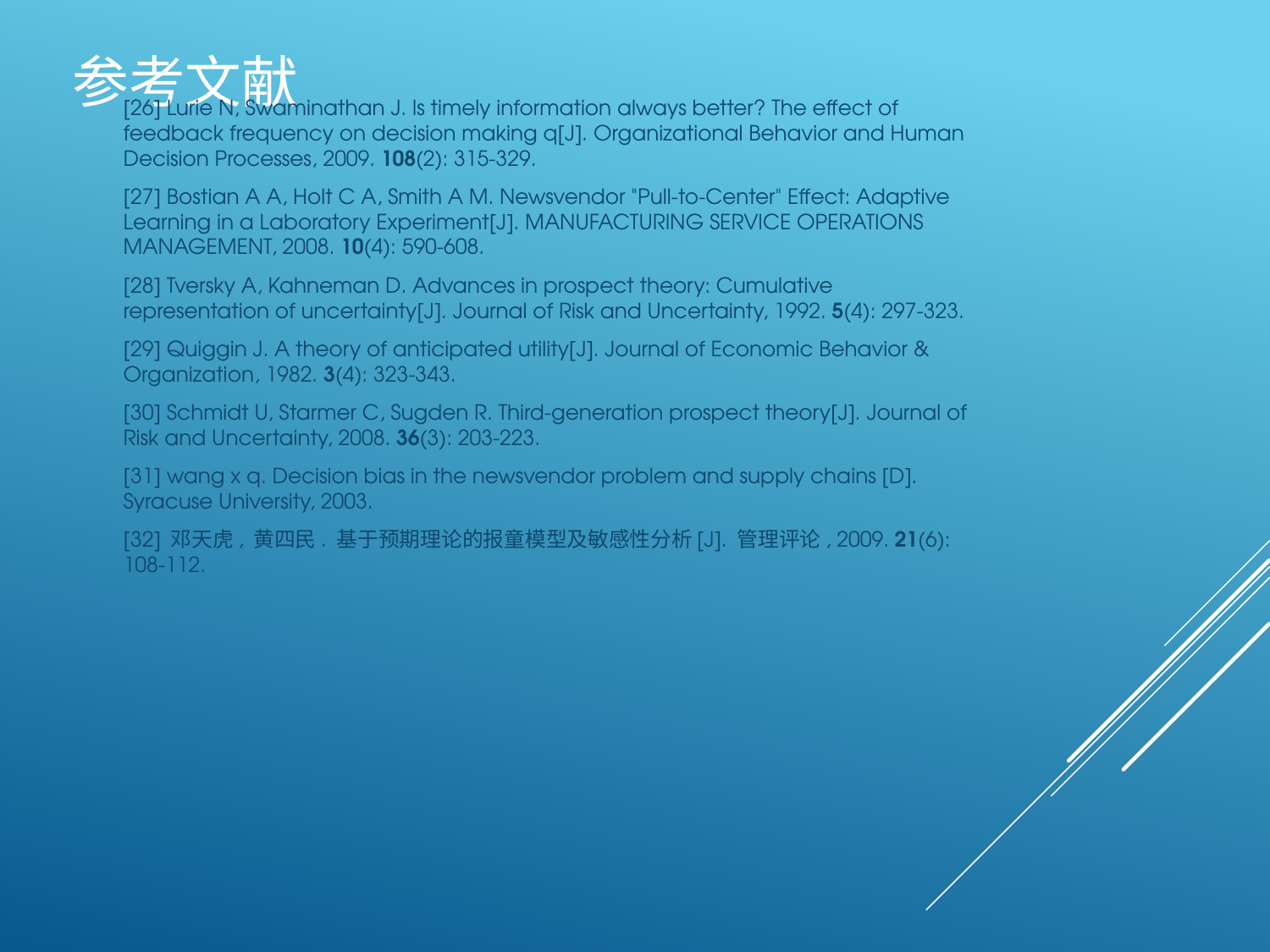

# 参考文献
[26] Lurie N, Swaminathan J. Is timely information always better? The effect of feedback frequency on decision making q[J]. Organizational Behavior and Human Decision Processes, 2009. 108(2): 315-329.
[27] Bostian A A, Holt C A, Smith A M. Newsvendor "Pull-to-Center" Effect: Adaptive Learning in a Laboratory Experiment[J]. MANUFACTURING SERVICE OPERATIONS MANAGEMENT, 2008. 10(4): 590-608.
[28] Tversky A, Kahneman D. Advances in prospect theory: Cumulative representation of uncertainty[J]. Journal of Risk and Uncertainty, 1992. 5(4): 297-323.
[29] Quiggin J. A theory of anticipated utility[J]. Journal of Economic Behavior & Organization, 1982. 3(4): 323-343.
[30] Schmidt U, Starmer C, Sugden R. Third-generation prospect theory[J]. Journal of Risk and Uncertainty, 2008. 36(3): 203-223.
[31] wang x q. Decision bias in the newsvendor problem and supply chains [D]. Syracuse University, 2003.
[32] 邓天虎, 黄四民. 基于预期理论的报童模型及敏感性分析[J]. 管理评论, 2009. 21(6): 108-112.